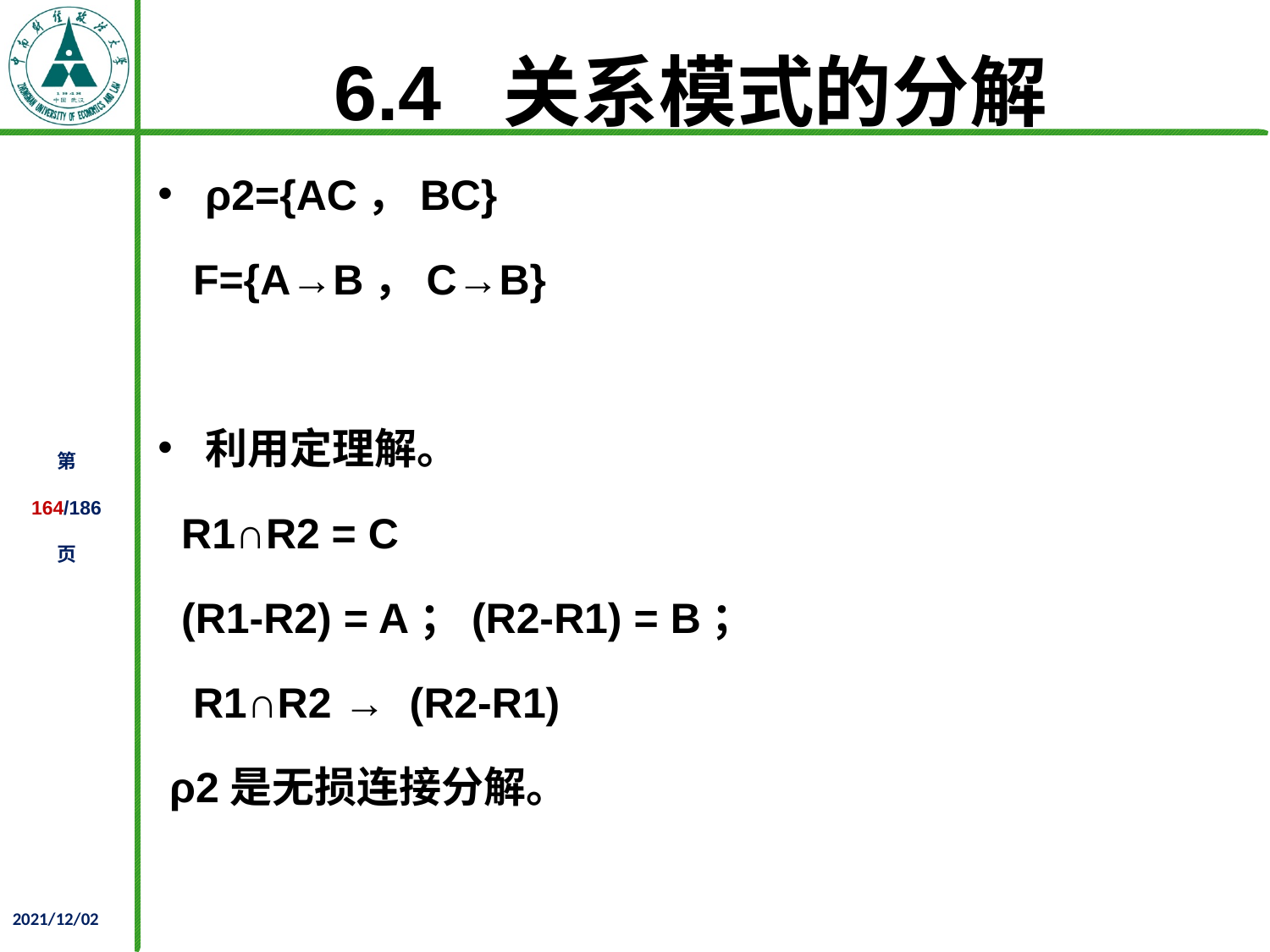

# 6.4  关系模式的分解
ρ2={AC，BC}
   F={A→B，C→B}

利用定理解。
  R1∩R2 = C
  (R1-R2) = A；(R2-R1) = B；
   R1∩R2 →  (R2-R1)
 ρ2是无损连接分解。
2021/12/02